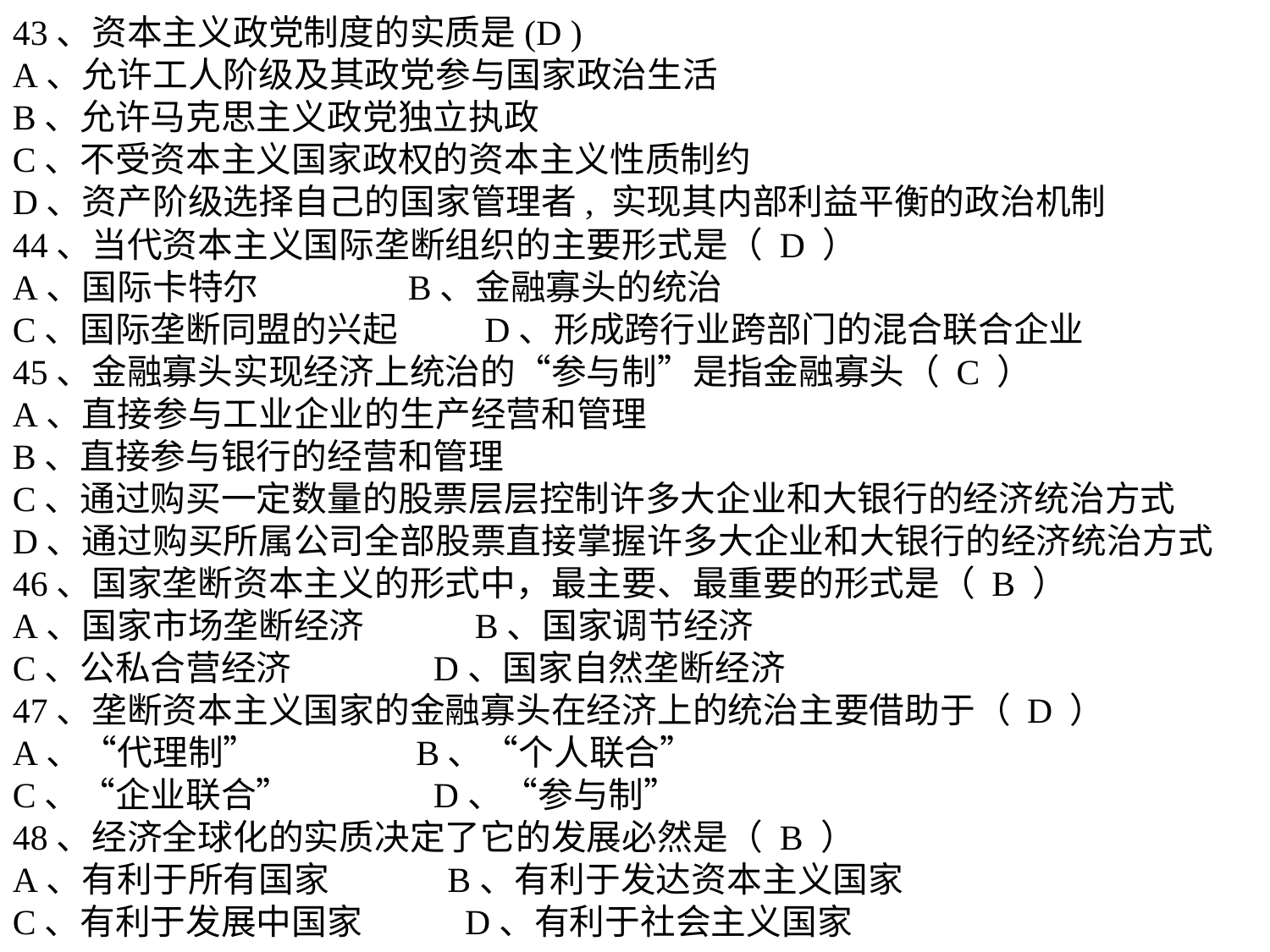

43、资本主义政党制度的实质是(D )
A、允许工人阶级及其政党参与国家政治生活
B、允许马克思主义政党独立执政
C、不受资本主义国家政权的资本主义性质制约
D、资产阶级选择自己的国家管理者, 实现其内部利益平衡的政治机制
44、当代资本主义国际垄断组织的主要形式是（ D ）
A、国际卡特尔                  B、金融寡头的统治
C、国际垄断同盟的兴起          D、形成跨行业跨部门的混合联合企业
45、金融寡头实现经济上统治的“参与制”是指金融寡头（ C ）
A、直接参与工业企业的生产经营和管理
B、直接参与银行的经营和管理
C、通过购买一定数量的股票层层控制许多大企业和大银行的经济统治方式
D、通过购买所属公司全部股票直接掌握许多大企业和大银行的经济统治方式
46、国家垄断资本主义的形式中，最主要、最重要的形式是（ B ）
A、国家市场垄断经济             B、国家调节经济
C、公私合营经济                 D、国家自然垄断经济
47、垄断资本主义国家的金融寡头在经济上的统治主要借助于（ D ）
A、“代理制”                   B、“个人联合”
C、“企业联合”                 D、“参与制”
48、经济全球化的实质决定了它的发展必然是（ B ）
A、有利于所有国家              B、有利于发达资本主义国家
C、有利于发展中国家            D、有利于社会主义国家